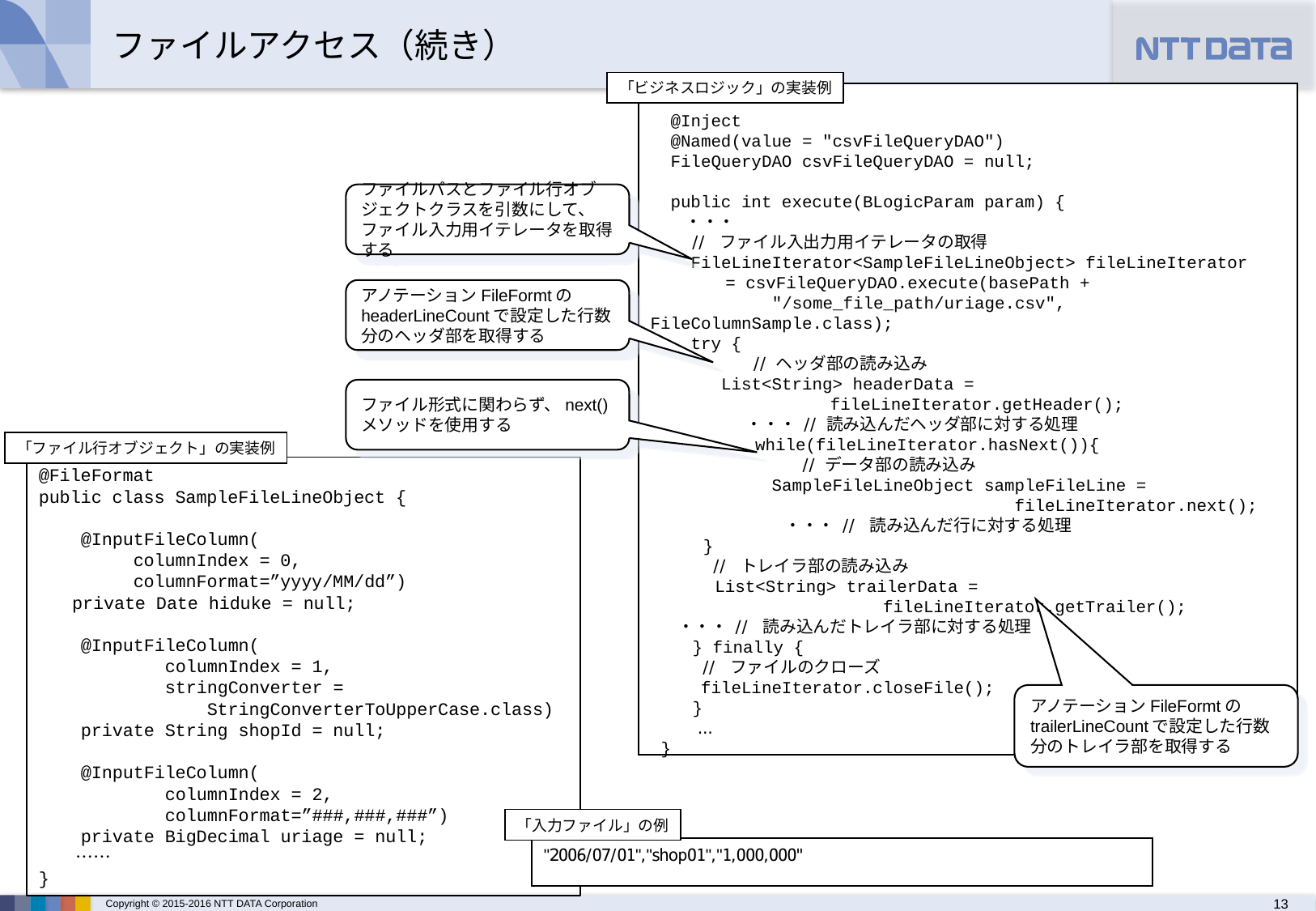

# ファイルアクセス（続き）
「ビジネスロジック」の実装例

  @Inject
  @Named(value = "csvFileQueryDAO")
  FileQueryDAO csvFileQueryDAO = null;

  public int execute(BLogicParam param) {
        ・・・
        // ファイル入出力用イテレータの取得
    FileLineIterator<SampleFileLineObject> fileLineIterator
　　　　 = csvFileQueryDAO.execute(basePath +
　　　　　　　"/some_file_path/uriage.csv",　FileColumnSample.class);
    try {
  　　　　　 // ヘッダ部の読み込み
       List<String> headerData =
 　　　　　　　　　　fileLineIterator.getHeader();
　  　　　 　・・・ // 読み込んだヘッダ部に対する処理
　　　　　　while(fileLineIterator.hasNext()){
　　        　　　　　// データ部の読み込み
            SampleFileLineObject sampleFileLine =
                                    fileLineIterator.next();
            　　　　　・・・ // 読み込んだ行に対する処理
　　    }
            // トレイラ部の読み込み
　       　List<String> trailerData =
                       fileLineIterator.getTrailer();
      ・・・ // 読み込んだトレイラ部に対する処理
        } finally {
          // ファイルのクローズ
     fileLineIterator.closeFile();
        }
         ...
  }
ファイルパスとファイル行オブジェクトクラスを引数にして、ファイル入力用イテレータを取得する
アノテーションFileFormtのheaderLineCountで設定した行数分のヘッダ部を取得する
ファイル形式に関わらず、next()メソッドを使用する
「ファイル行オブジェクト」の実装例
@FileFormat
public class SampleFileLineObject {

    @InputFileColumn(
         columnIndex = 0,
         columnFormat=”yyyy/MM/dd”)
　   private Date hiduke = null;

    @InputFileColumn(
            columnIndex = 1,
            stringConverter =
                StringConverterToUpperCase.class)
    private String shopId = null;

    @InputFileColumn(
            columnIndex = 2,
            columnFormat=”###,###,###”)
    private BigDecimal uriage = null;
    　……
}
アノテーションFileFormtのtrailerLineCountで設定した行数分のトレイラ部を取得する
「入力ファイル」の例
"2006/07/01","shop01","1,000,000"